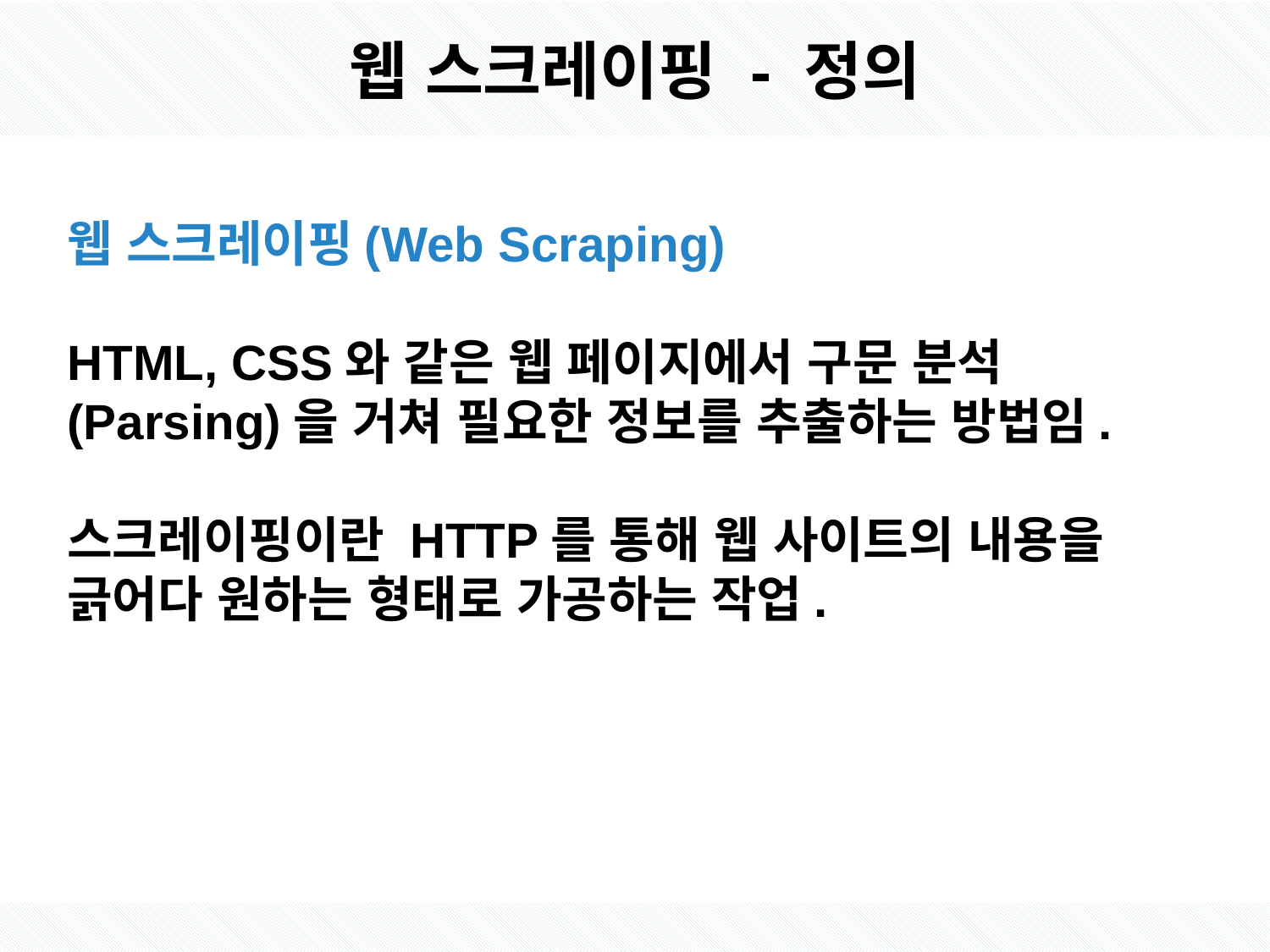

# 웹 스크레이핑 - 정의
웹 스크레이핑(Web Scraping)

HTML, CSS와 같은 웹 페이지에서 구문 분석(Parsing)을 거쳐 필요한 정보를 추출하는 방법임.

스크레이핑이란 HTTP를 통해 웹 사이트의 내용을 긁어다 원하는 형태로 가공하는 작업.